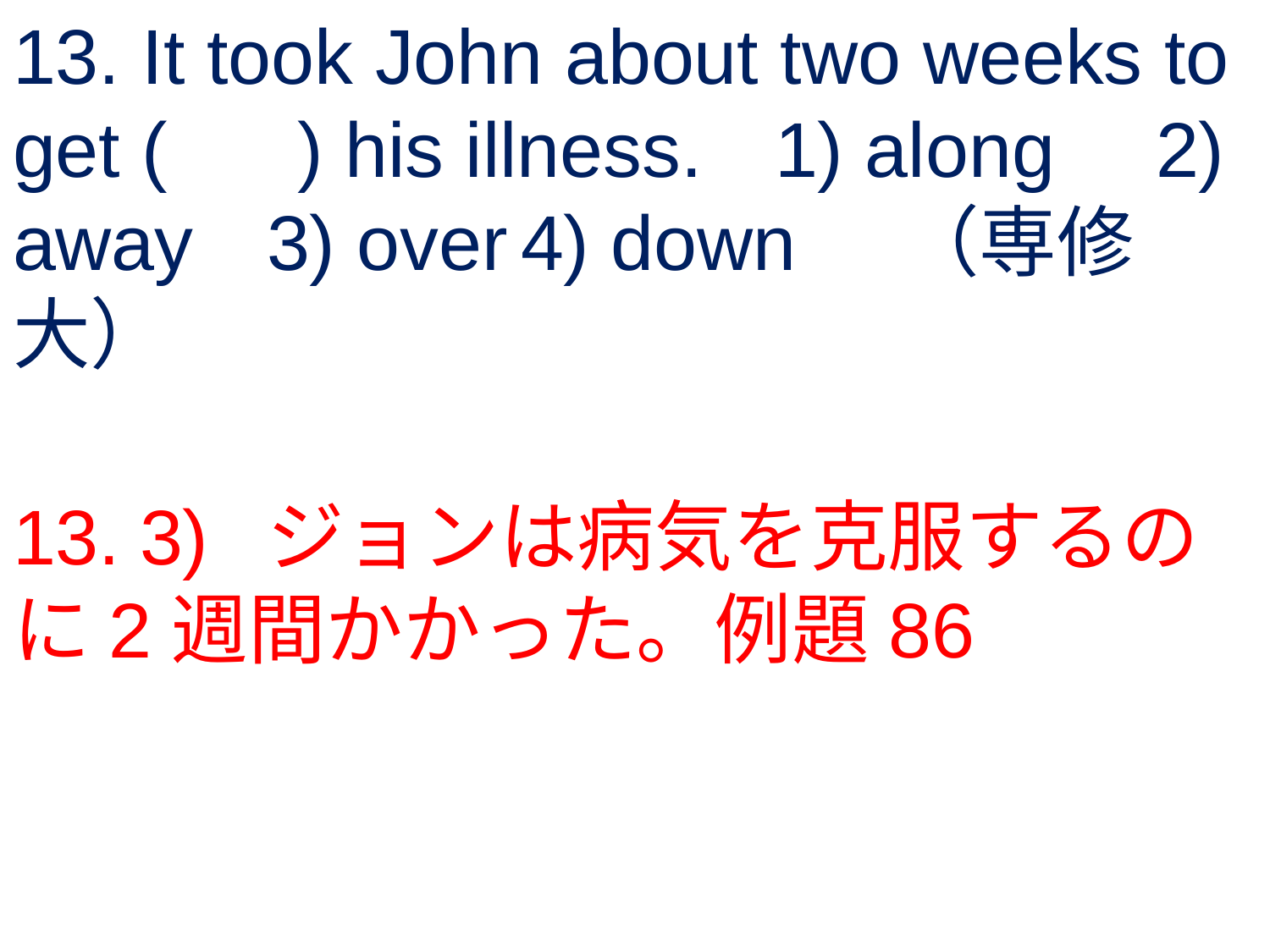

# 13. It took John about two weeks to get (      ) his illness.	1) along	2) away	3) over	4) down	（専修大）
13.	3) 	ジョンは病気を克服するのに2週間かかった。例題86